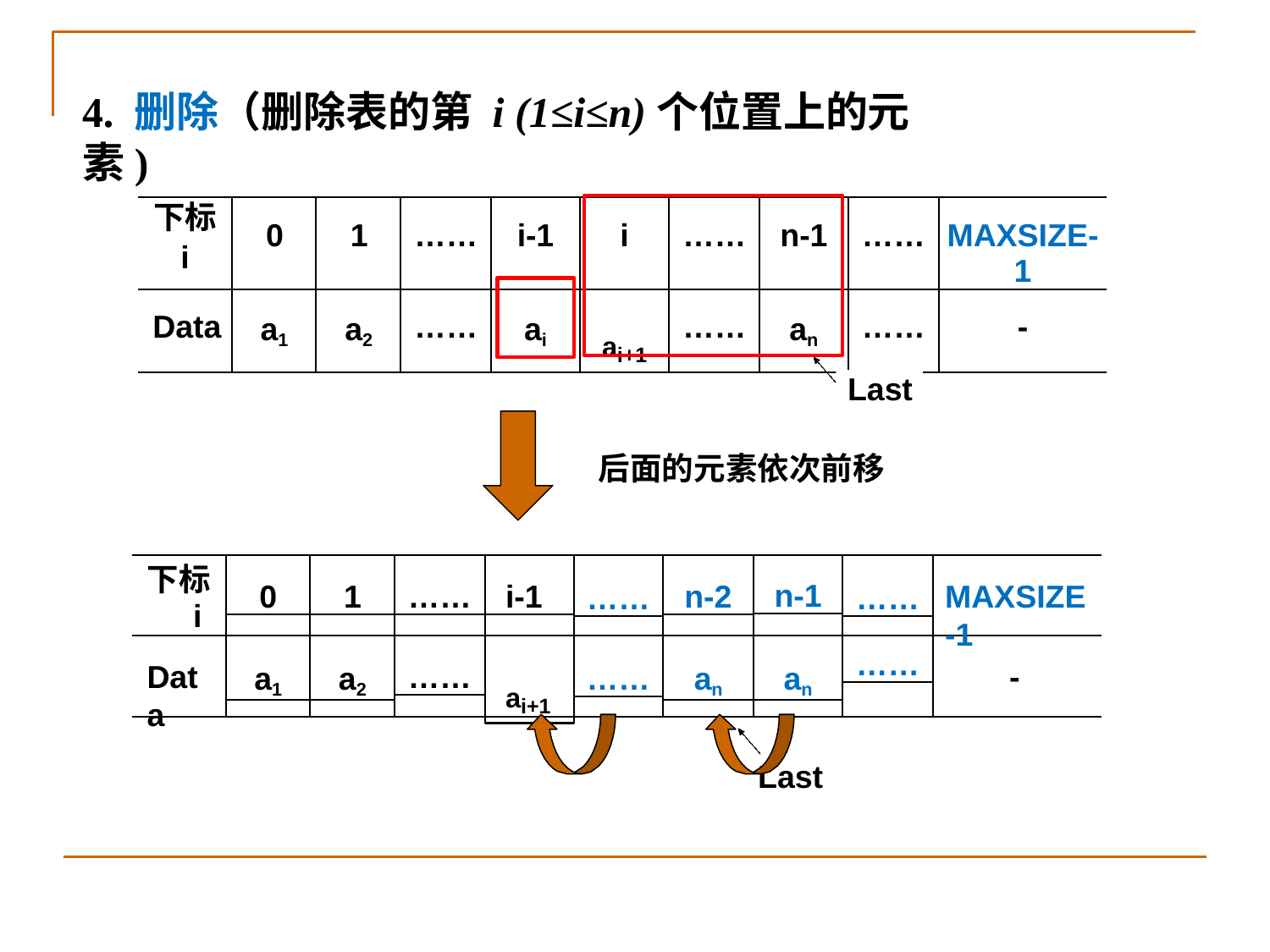

# 4. 删除（删除表的第 i (1≤i≤n)个位置上的元素)

| 下标 i | 0 | 1 | …… | i-1 | i | …… | n-1 | …… | MAXSIZE-1 |
| --- | --- | --- | --- | --- | --- | --- | --- | --- | --- |
| Data | a1 | a2 | …… | ai | ai+1 | …… | an | …… | - |

Last

后面的元素依次前移

0
1
……
i-1
……
n-2
n-1
……
下标   i
MAXSIZE-1

a1
a2
……
ai+1
……
an
an
……
Data
-

Last